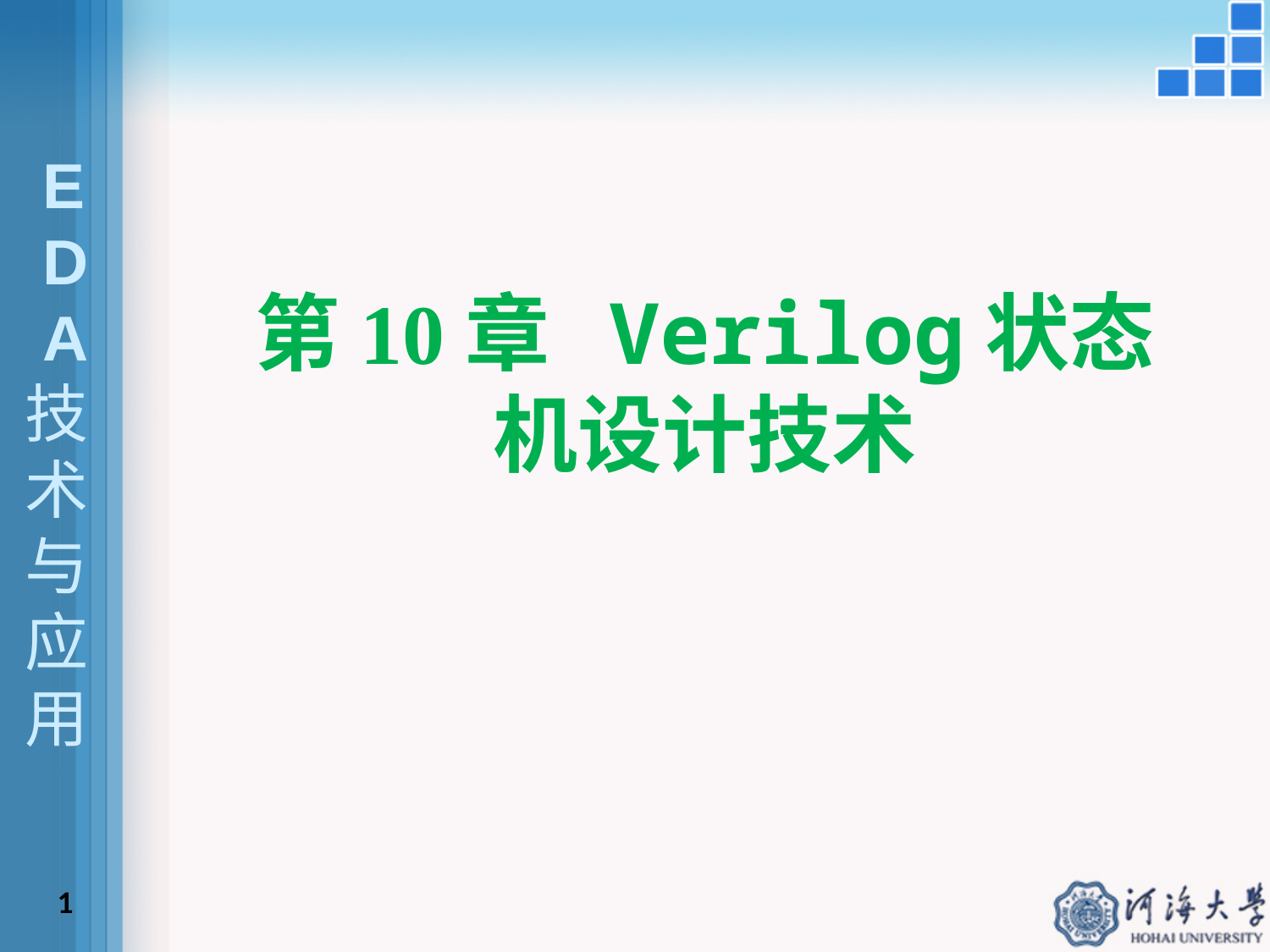

E
 D
 A技术与应用
# 第10章  Verilog状态机设计技术
1